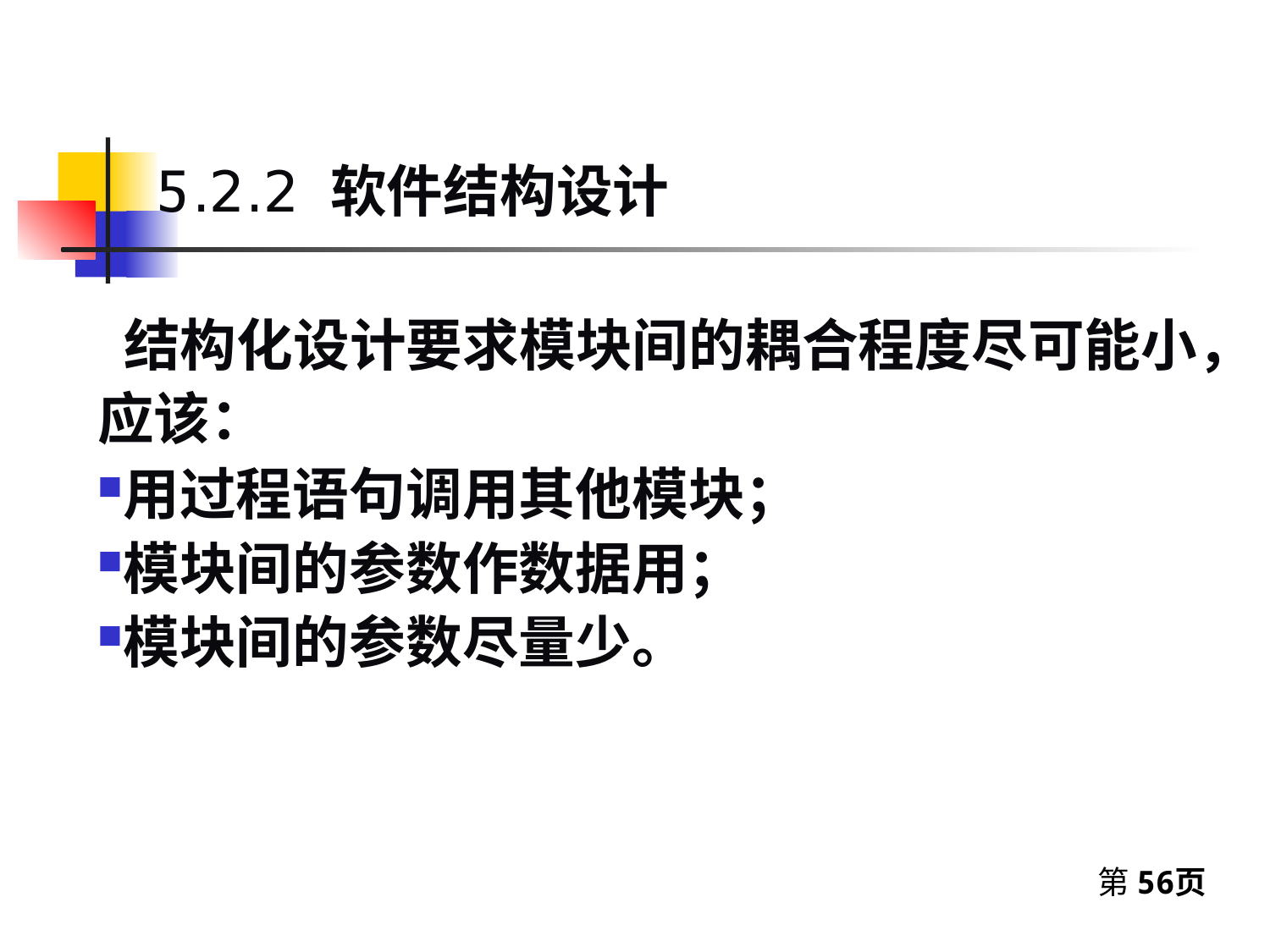

5.2.2 软件结构设计
 结构化设计要求模块间的耦合程度尽可能小，应该：
用过程语句调用其他模块；
模块间的参数作数据用；
模块间的参数尽量少。